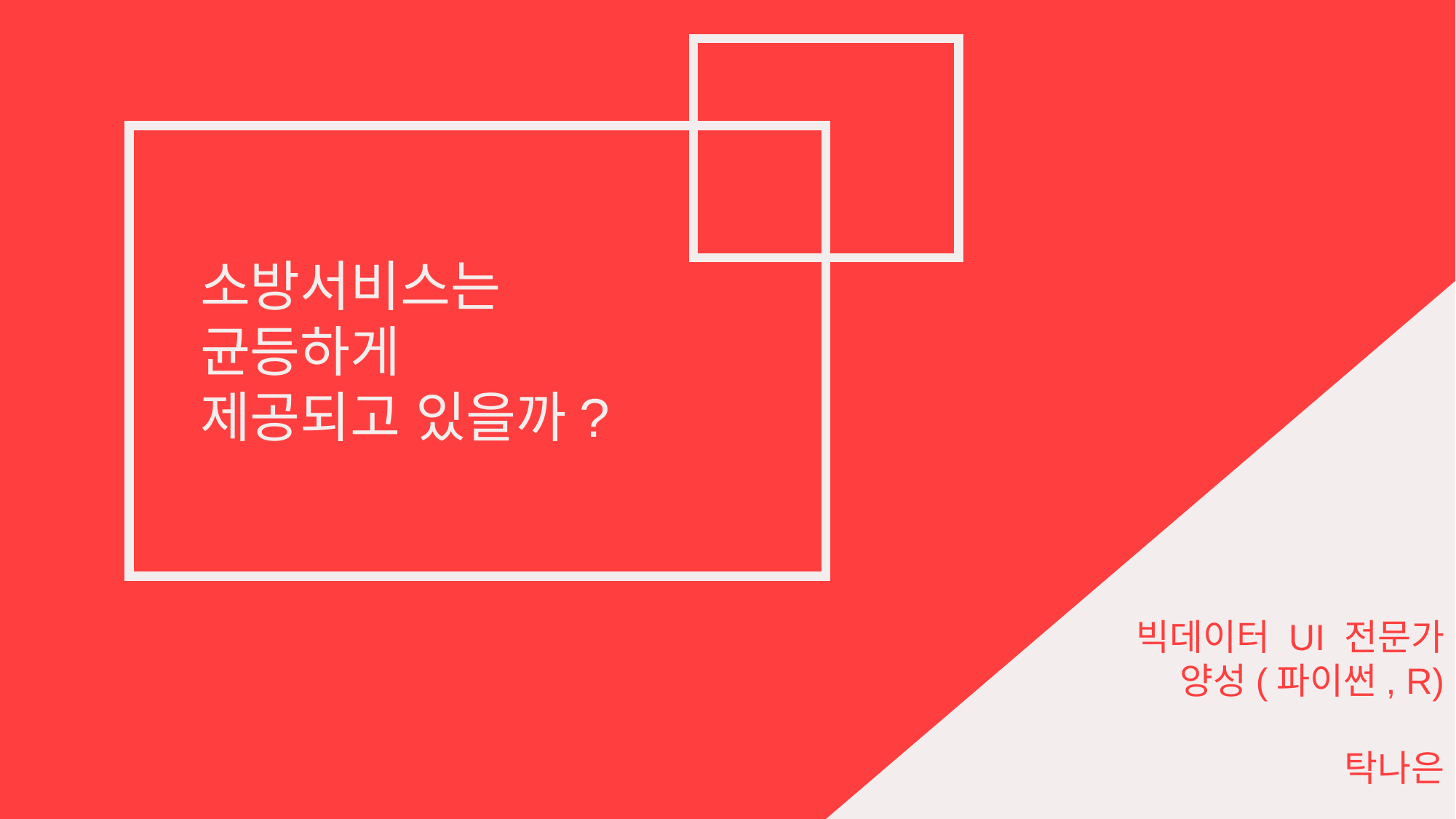

소방서비스는
균등하게
제공되고 있을까?

빅데이터 UI 전문가 양성(파이썬, R)

탁나은